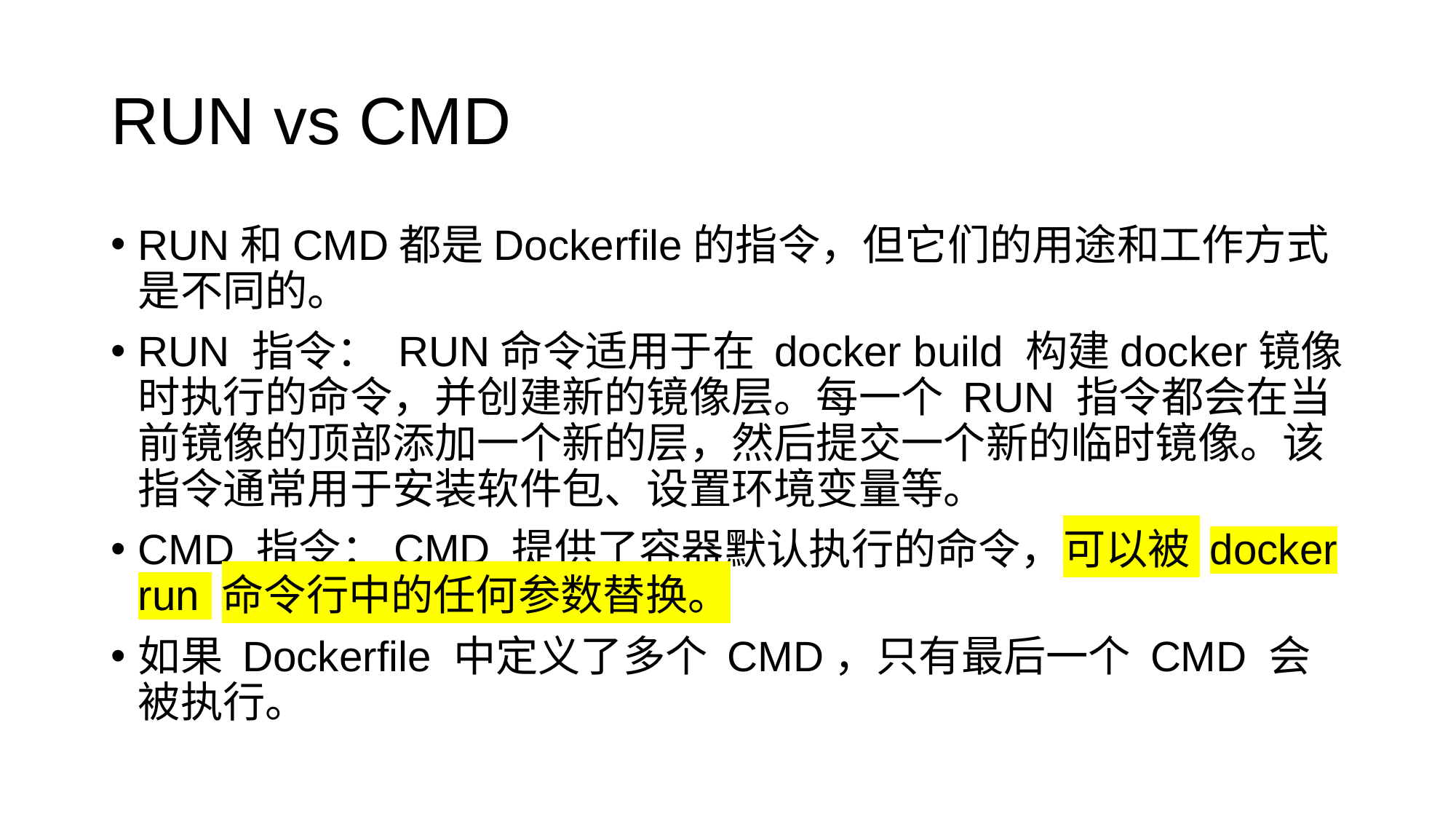

# RUN vs CMD
RUN和CMD都是Dockerfile的指令，但它们的用途和工作方式是不同的。
RUN 指令： RUN命令适用于在 docker build 构建docker镜像时执行的命令，并创建新的镜像层。每一个 RUN 指令都会在当前镜像的顶部添加一个新的层，然后提交一个新的临时镜像。该指令通常用于安装软件包、设置环境变量等。
CMD 指令：CMD 提供了容器默认执行的命令，可以被 docker run 命令行中的任何参数替换。
如果 Dockerfile 中定义了多个 CMD，只有最后一个 CMD 会被执行。